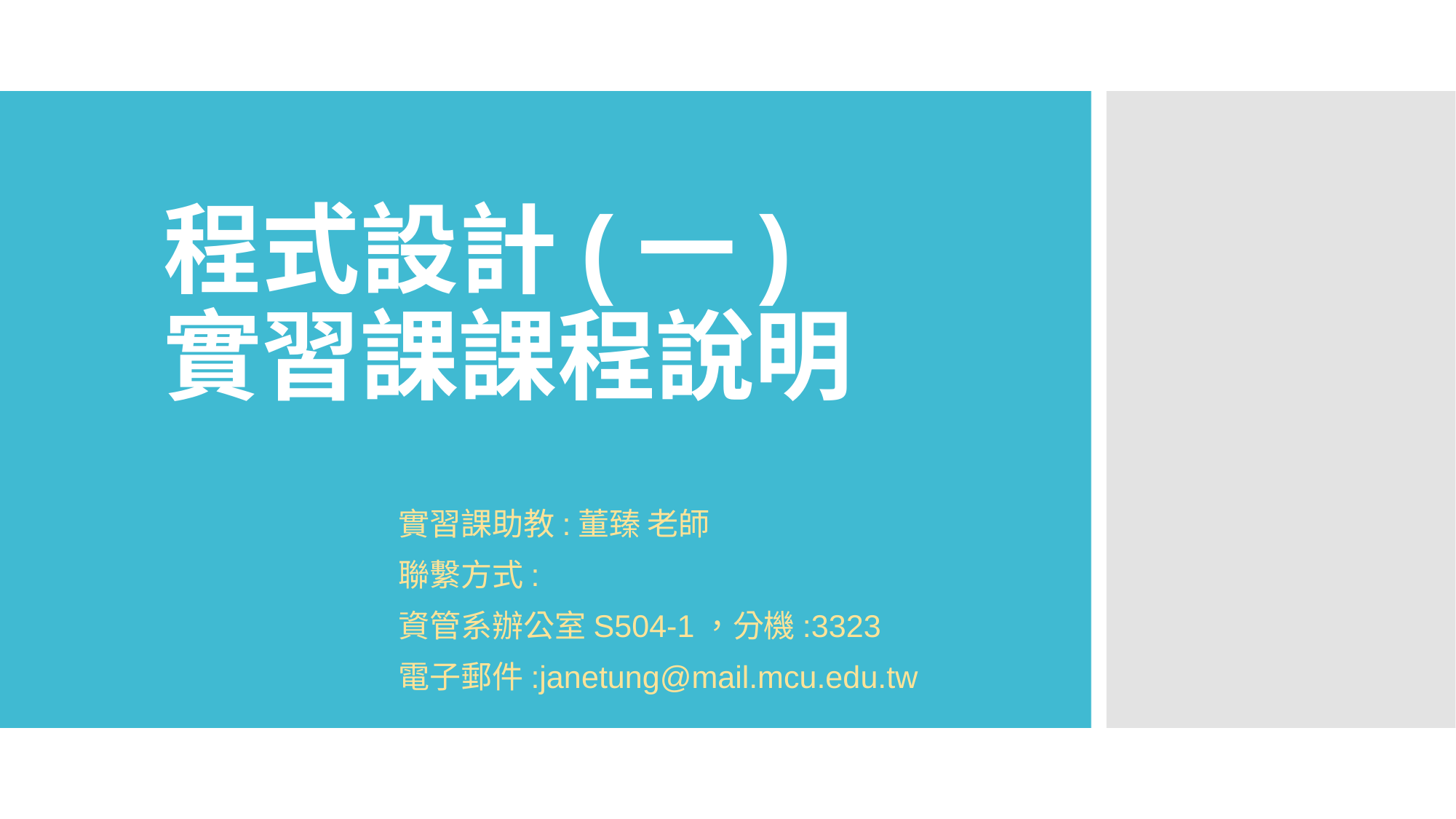

# 程式設計(一) 實習課課程說明
實習課助教:董臻 老師
聯繫方式:
資管系辦公室S504-1，分機:3323
電子郵件:janetung@mail.mcu.edu.tw